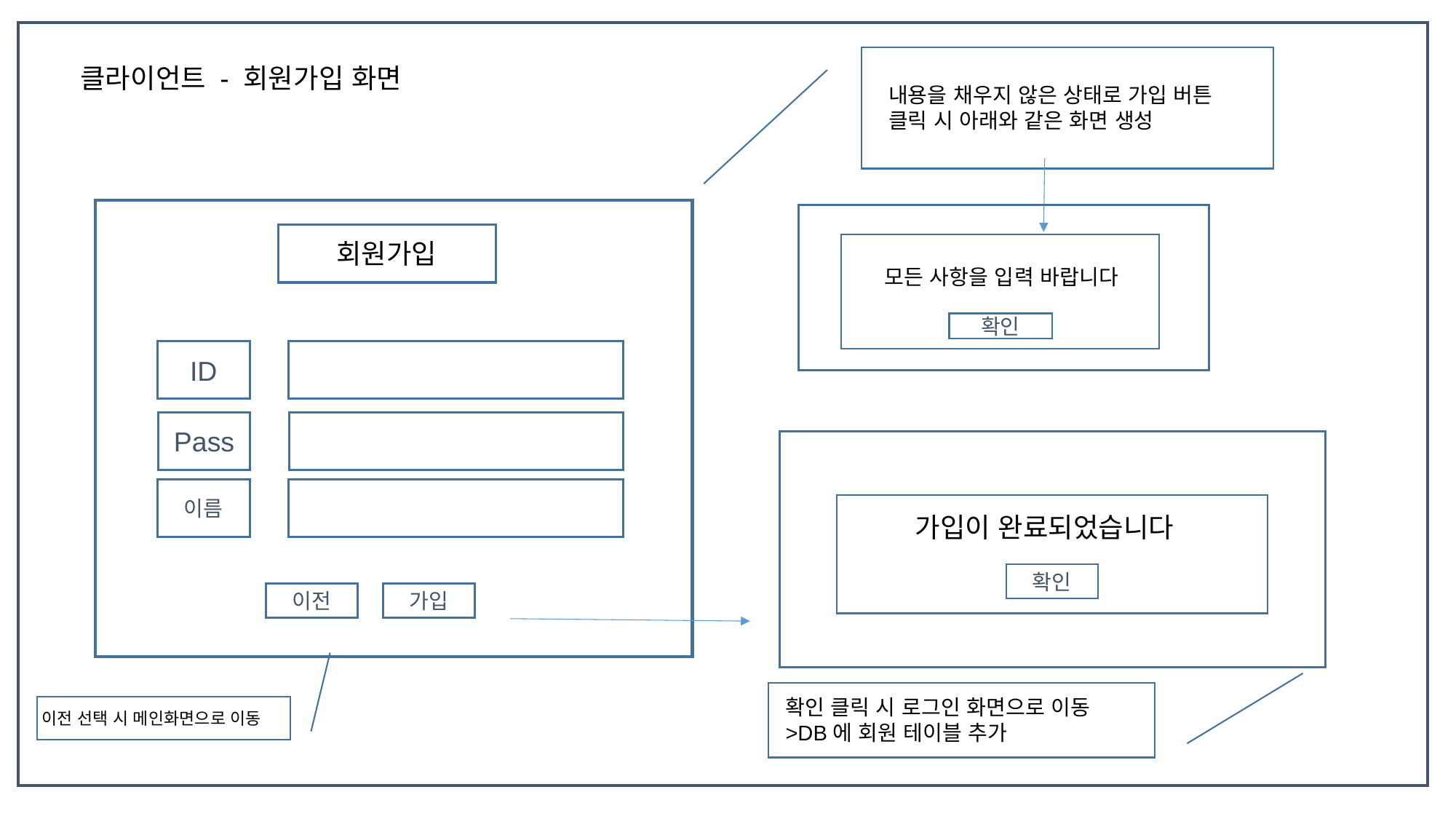

클라이언트 - 회원가입 화면
내용을 채우지 않은 상태로 가입 버튼 클릭 시 아래와 같은 화면 생성

회원가입

모든 사항을 입력 바랍니다
확인
ID

Pass

이름

가입이 완료되었습니다
확인
이전
가입

확인 클릭 시 로그인 화면으로 이동
>DB에 회원 테이블 추가

이전 선택 시 메인화면으로 이동